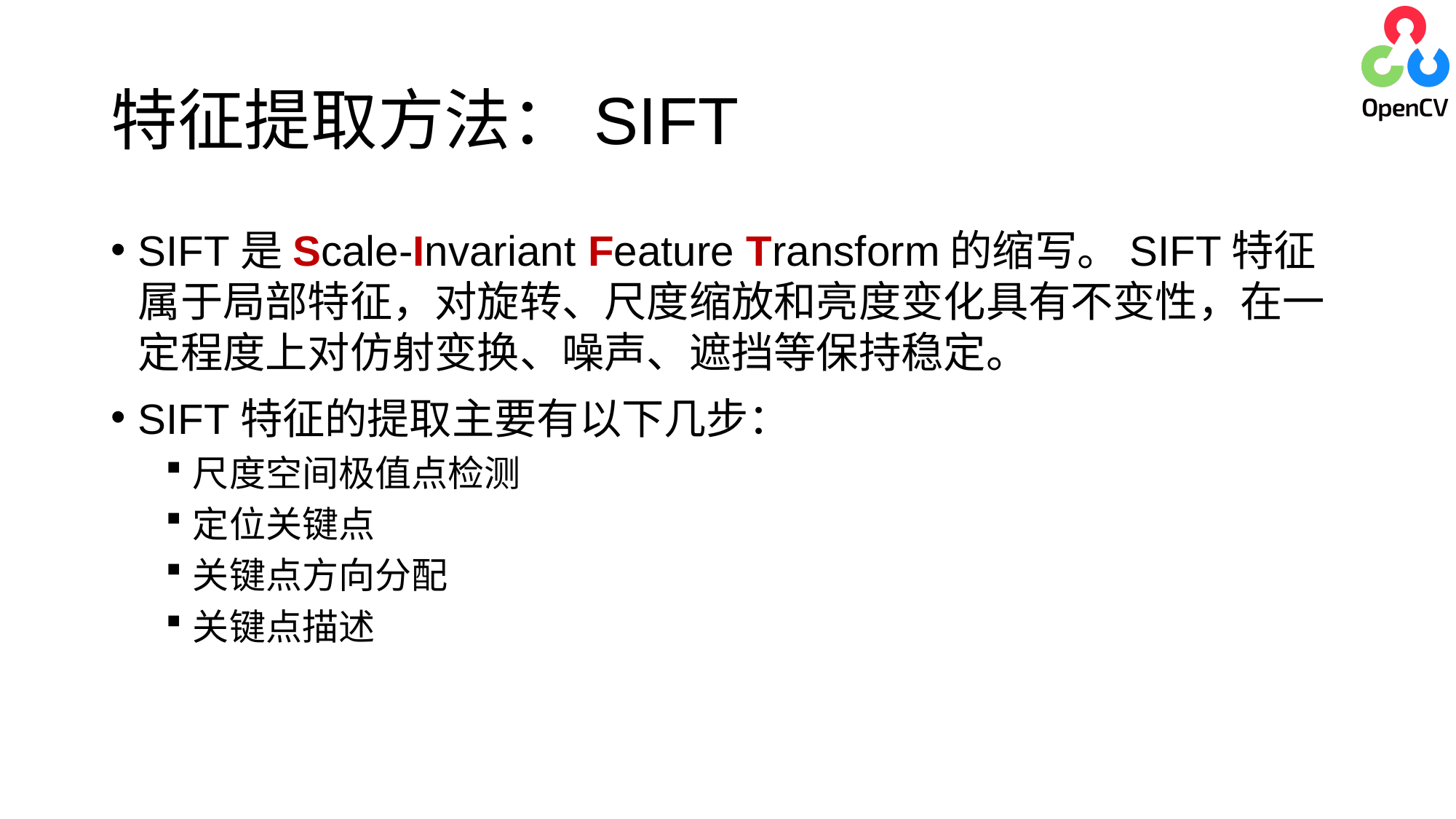

# 特征提取方法：SIFT
SIFT是Scale-Invariant Feature Transform的缩写。SIFT特征属于局部特征，对旋转、尺度缩放和亮度变化具有不变性，在一定程度上对仿射变换、噪声、遮挡等保持稳定。
SIFT特征的提取主要有以下几步：
尺度空间极值点检测
定位关键点
关键点方向分配
关键点描述